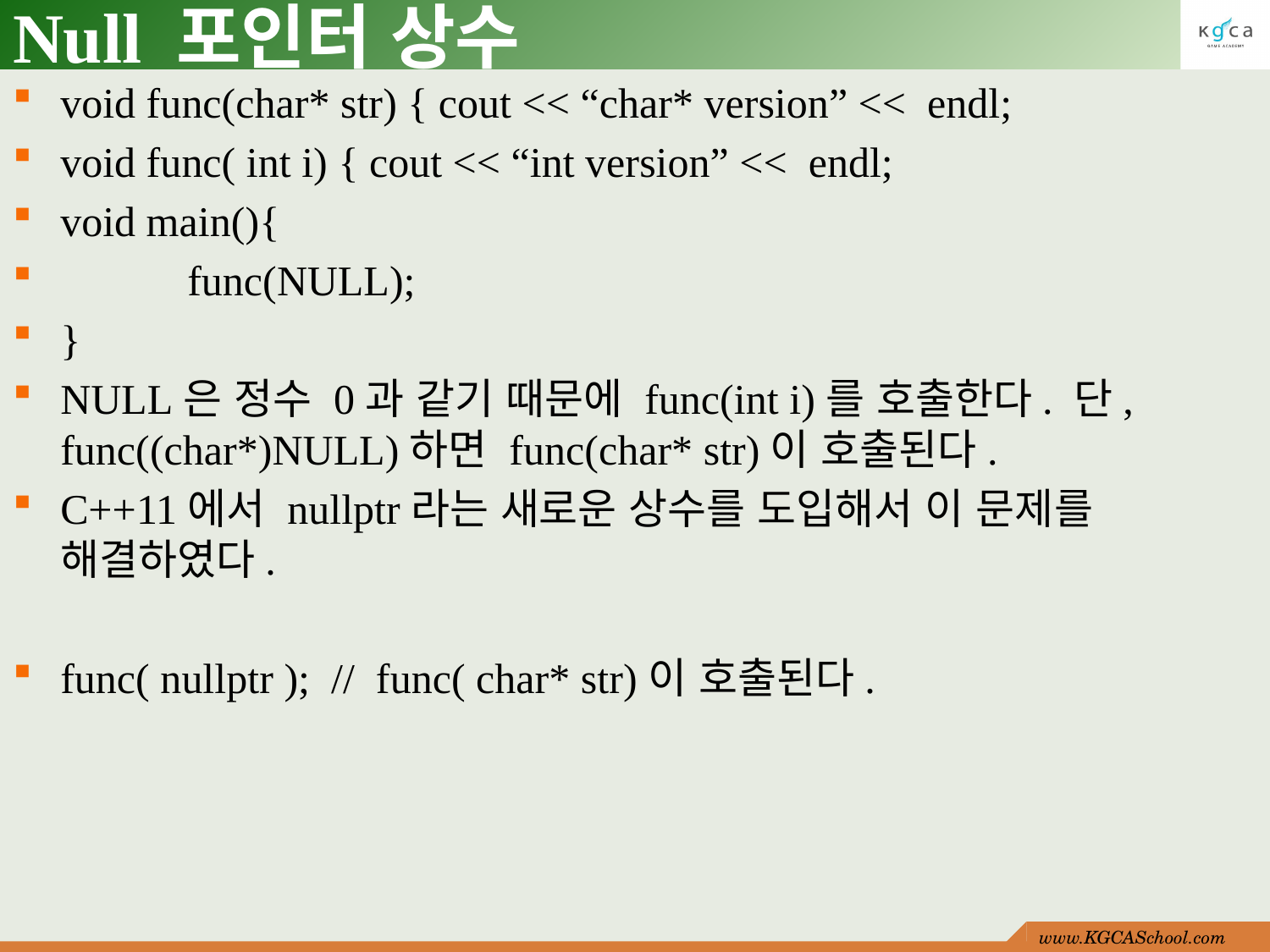

# Null 포인터 상수
void func(char* str) { cout << “char* version” <<  endl;
void func( int i) { cout << “int version” <<  endl;
void main(){
	func(NULL);
}
NULL은 정수 0과 같기 때문에 func(int i)를 호출한다. 단, func((char*)NULL)하면 func(char* str)이 호출된다.
C++11에서 nullptr라는 새로운 상수를 도입해서 이 문제를 해결하였다.

func( nullptr );  //  func( char* str)이 호출된다.